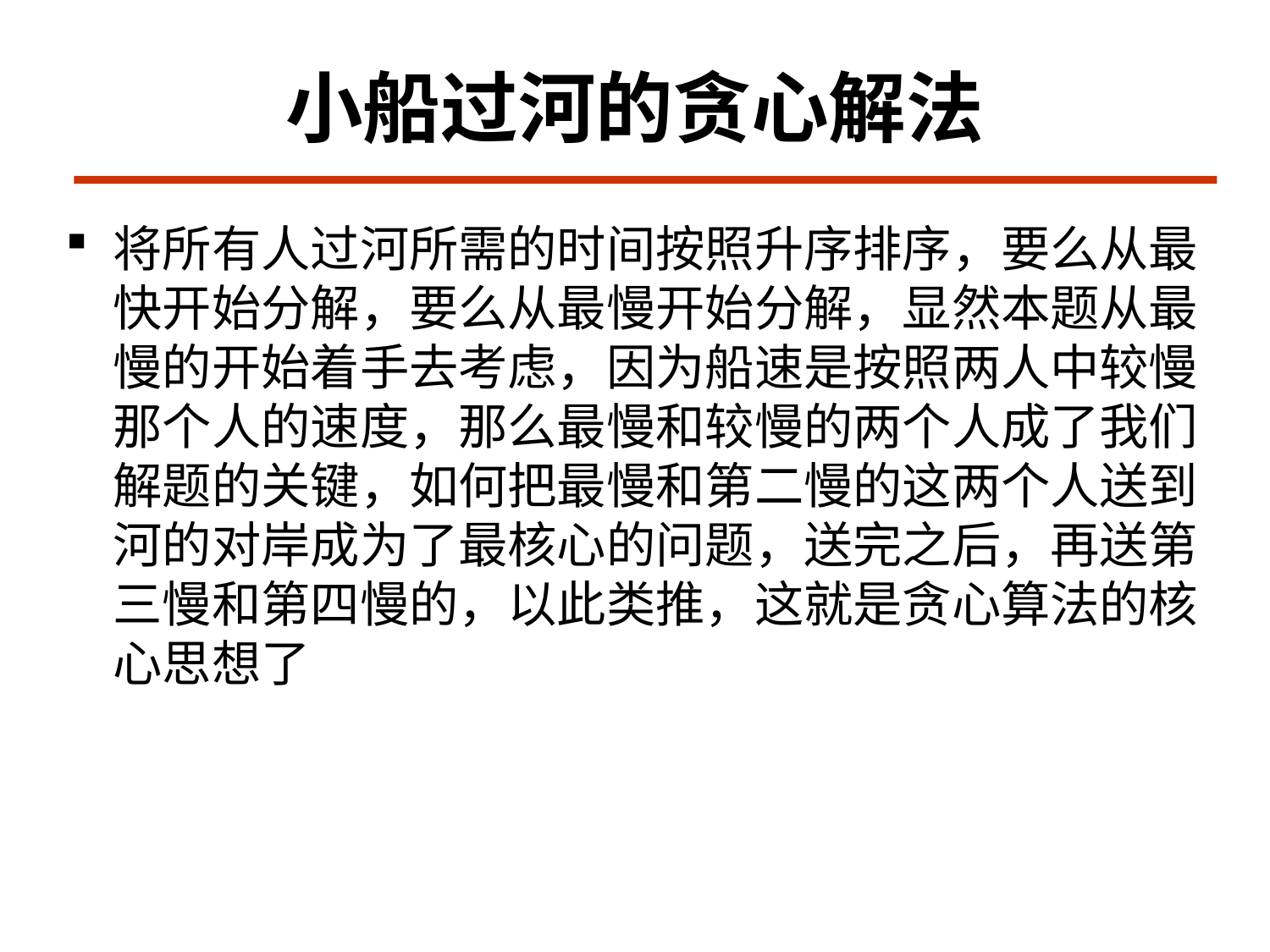

# 小船过河的贪心解法
将所有人过河所需的时间按照升序排序，要么从最快开始分解，要么从最慢开始分解，显然本题从最慢的开始着手去考虑，因为船速是按照两人中较慢那个人的速度，那么最慢和较慢的两个人成了我们解题的关键，如何把最慢和第二慢的这两个人送到河的对岸成为了最核心的问题，送完之后，再送第三慢和第四慢的，以此类推，这就是贪心算法的核心思想了